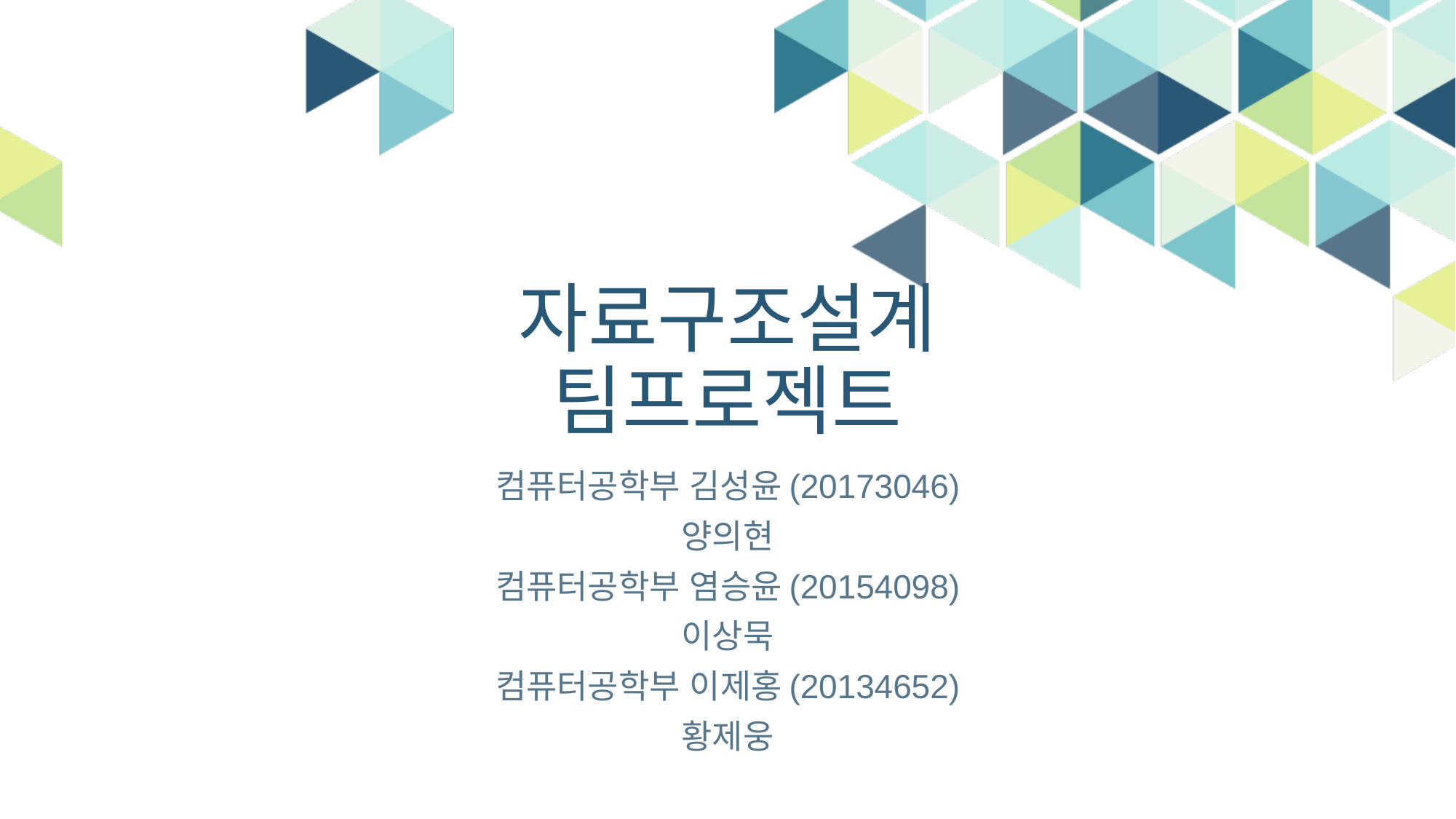

# 자료구조설계 팀프로젝트
컴퓨터공학부 김성윤(20173046)
양의현
컴퓨터공학부 염승윤(20154098)
이상묵
컴퓨터공학부 이제홍(20134652)
황제웅